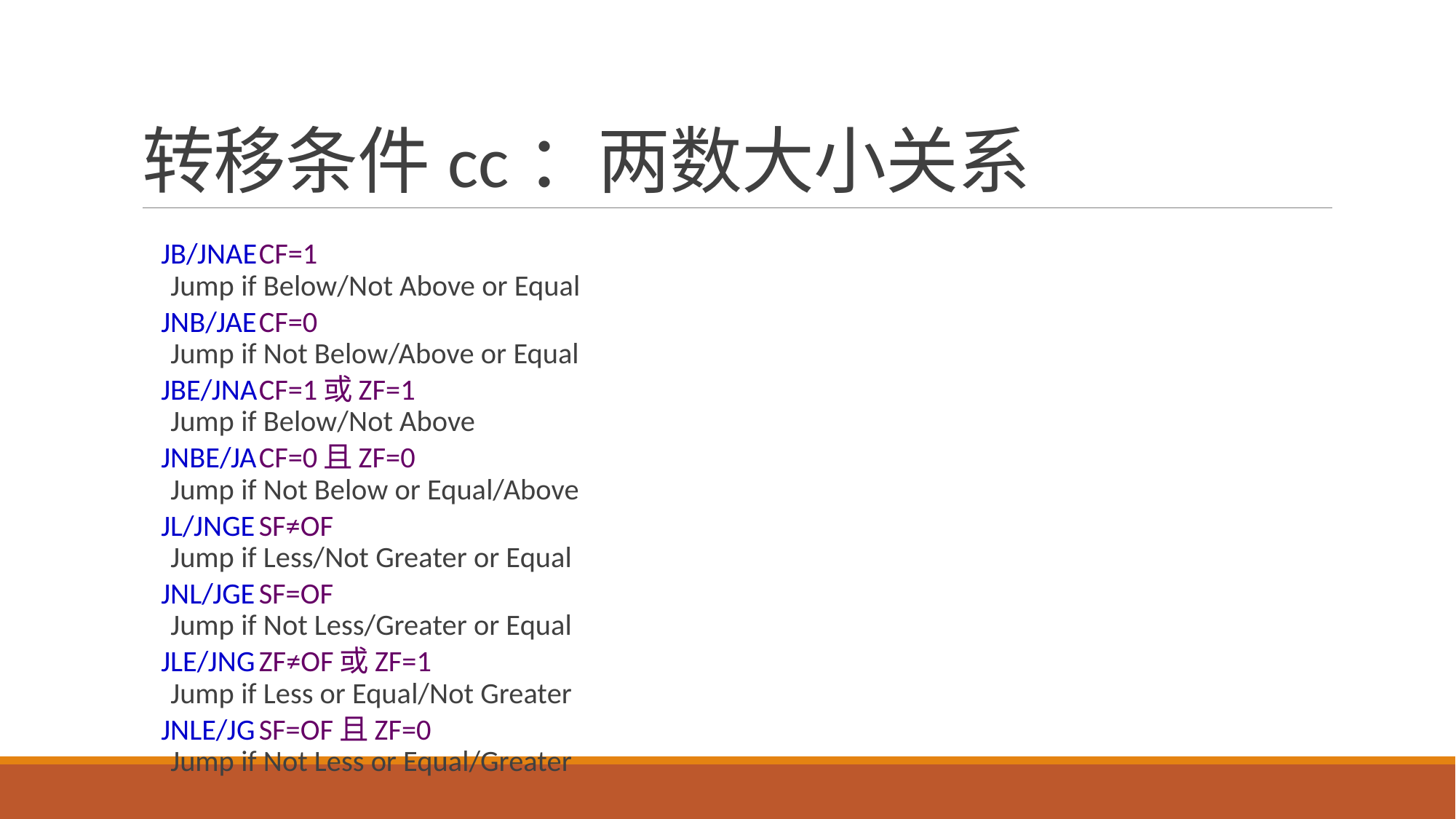

# 转移条件cc：两数大小关系
JB/JNAE	CF=1
			Jump if Below/Not Above or Equal
JNB/JAE	CF=0
			Jump if Not Below/Above or Equal
JBE/JNA	CF=1或ZF=1
			Jump if Below/Not Above
JNBE/JA	CF=0且ZF=0
			Jump if Not Below or Equal/Above
JL/JNGE	SF≠OF
			Jump if Less/Not Greater or Equal
JNL/JGE	SF=OF
			Jump if Not Less/Greater or Equal
JLE/JNG	ZF≠OF或ZF=1
			Jump if Less or Equal/Not Greater
JNLE/JG	SF=OF且ZF=0
			Jump if Not Less or Equal/Greater